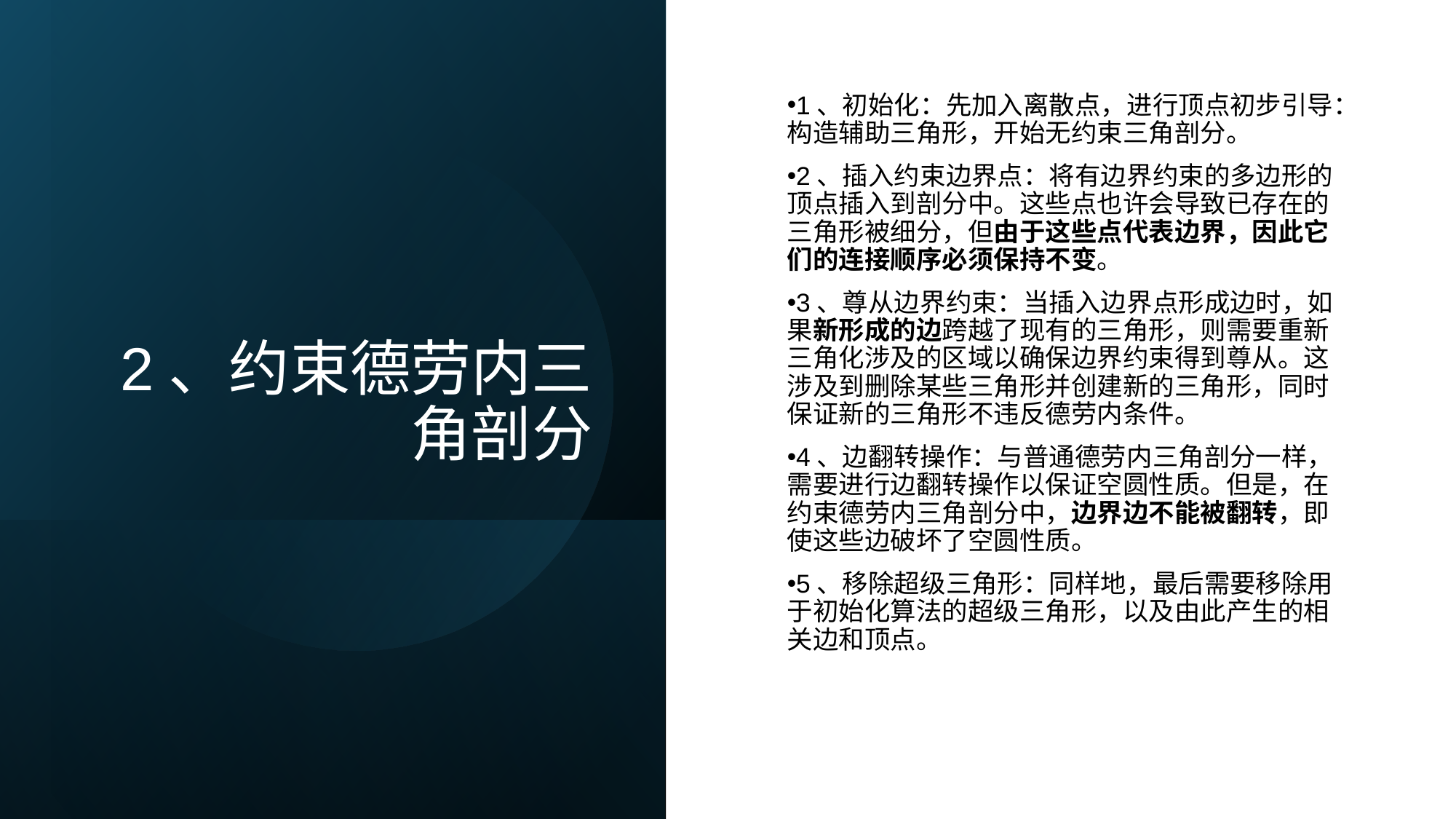

# 2、约束德劳内三角剖分

1、初始化：先加入离散点，进行顶点初步引导：构造辅助三角形，开始无约束三角剖分。
2、插入约束边界点：将有边界约束的多边形的顶点插入到剖分中。这些点也许会导致已存在的三角形被细分，但由于这些点代表边界，因此它们的连接顺序必须保持不变。
3、尊从边界约束：当插入边界点形成边时，如果新形成的边跨越了现有的三角形，则需要重新三角化涉及的区域以确保边界约束得到尊从。这涉及到删除某些三角形并创建新的三角形，同时保证新的三角形不违反德劳内条件。
4、边翻转操作：与普通德劳内三角剖分一样，需要进行边翻转操作以保证空圆性质。但是，在约束德劳内三角剖分中，边界边不能被翻转，即使这些边破坏了空圆性质。
5、移除超级三角形：同样地，最后需要移除用于初始化算法的超级三角形，以及由此产生的相关边和顶点。